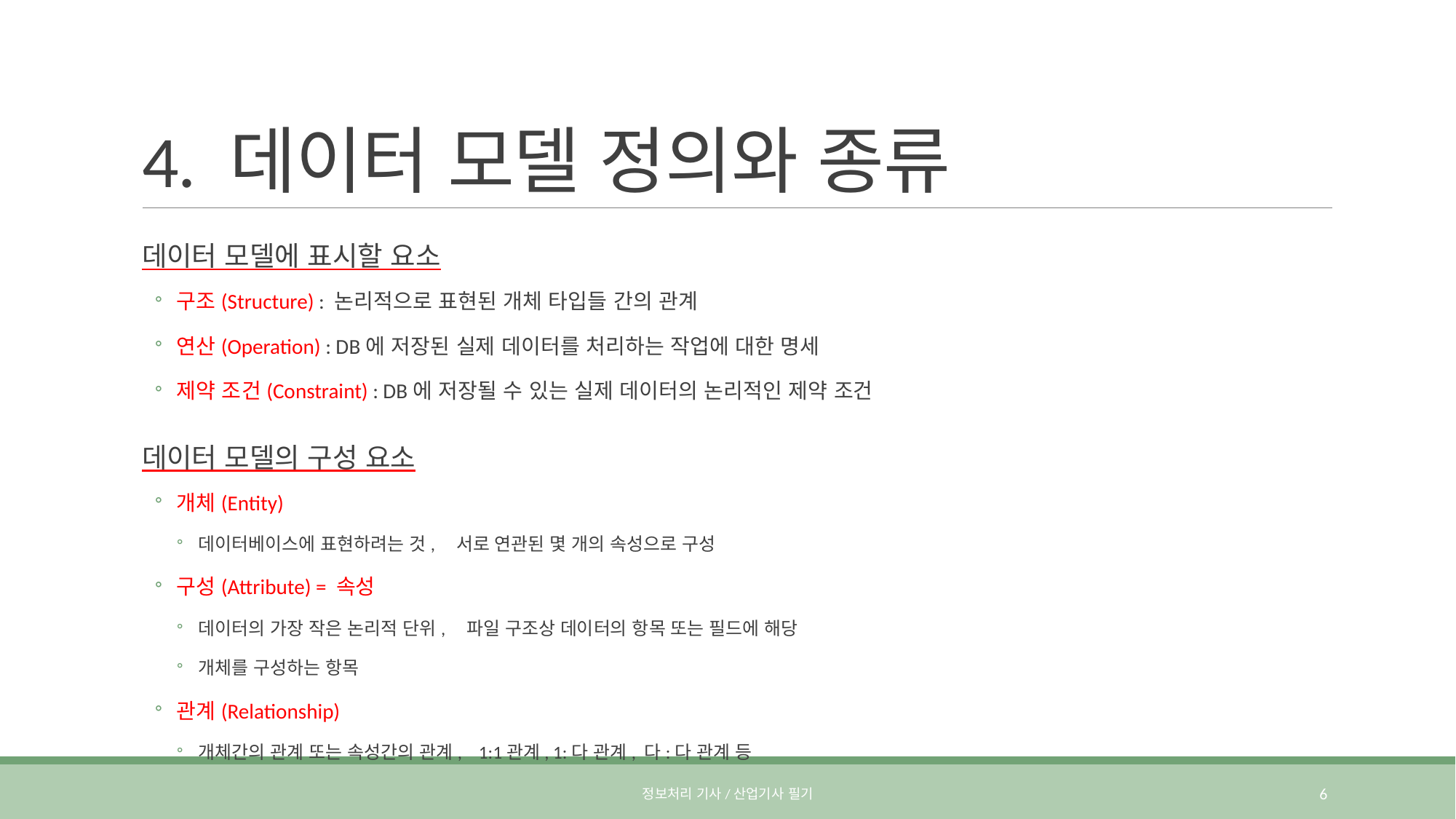

# 4. 데이터 모델 정의와 종류
데이터 모델에 표시할 요소
구조(Structure) : 논리적으로 표현된 개체 타입들 간의 관계
연산(Operation) : DB에 저장된 실제 데이터를 처리하는 작업에 대한 명세
제약 조건(Constraint) : DB에 저장될 수 있는 실제 데이터의 논리적인 제약 조건
데이터 모델의 구성 요소
개체(Entity)
데이터베이스에 표현하려는 것,    서로 연관된 몇 개의 속성으로 구성
구성(Attribute) = 속성
데이터의 가장 작은 논리적 단위,    파일 구조상 데이터의 항목 또는 필드에 해당
개체를 구성하는 항목
관계(Relationship)
개체간의 관계 또는 속성간의 관계,    1:1관계, 1:다 관계, 다:다 관계 등
정보처리 기사/산업기사 필기
6